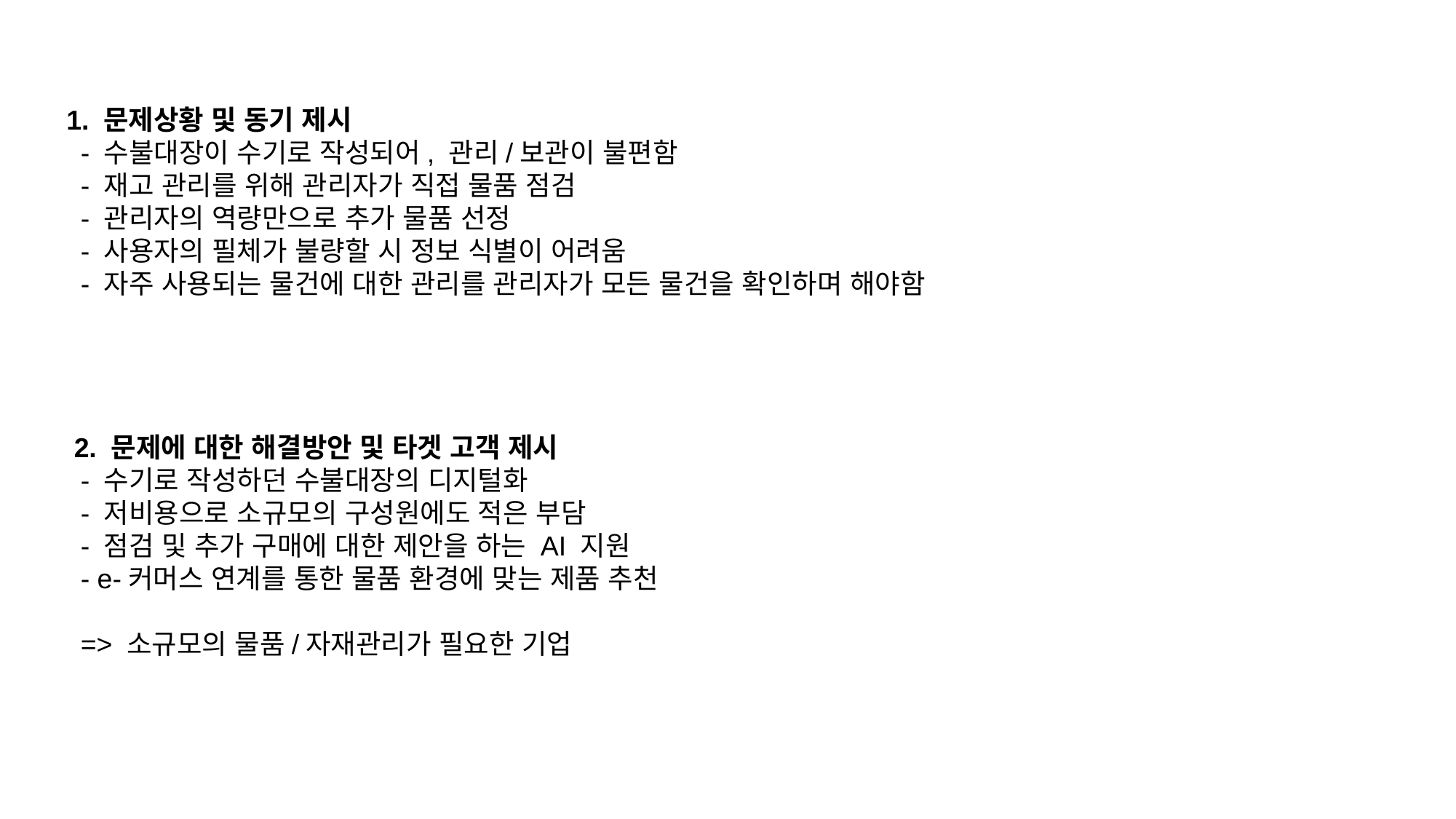

1. 문제상황 및 동기 제시
 - 수불대장이 수기로 작성되어, 관리/보관이 불편함
 - 재고 관리를 위해 관리자가 직접 물품 점검
 - 관리자의 역량만으로 추가 물품 선정
 - 사용자의 필체가 불량할 시 정보 식별이 어려움
 - 자주 사용되는 물건에 대한 관리를 관리자가 모든 물건을 확인하며 해야함

 2. 문제에 대한 해결방안 및 타겟 고객 제시
 - 수기로 작성하던 수불대장의 디지털화
 - 저비용으로 소규모의 구성원에도 적은 부담
 - 점검 및 추가 구매에 대한 제안을 하는 AI 지원
 - e-커머스 연계를 통한 물품 환경에 맞는 제품 추천
 => 소규모의 물품/자재관리가 필요한 기업